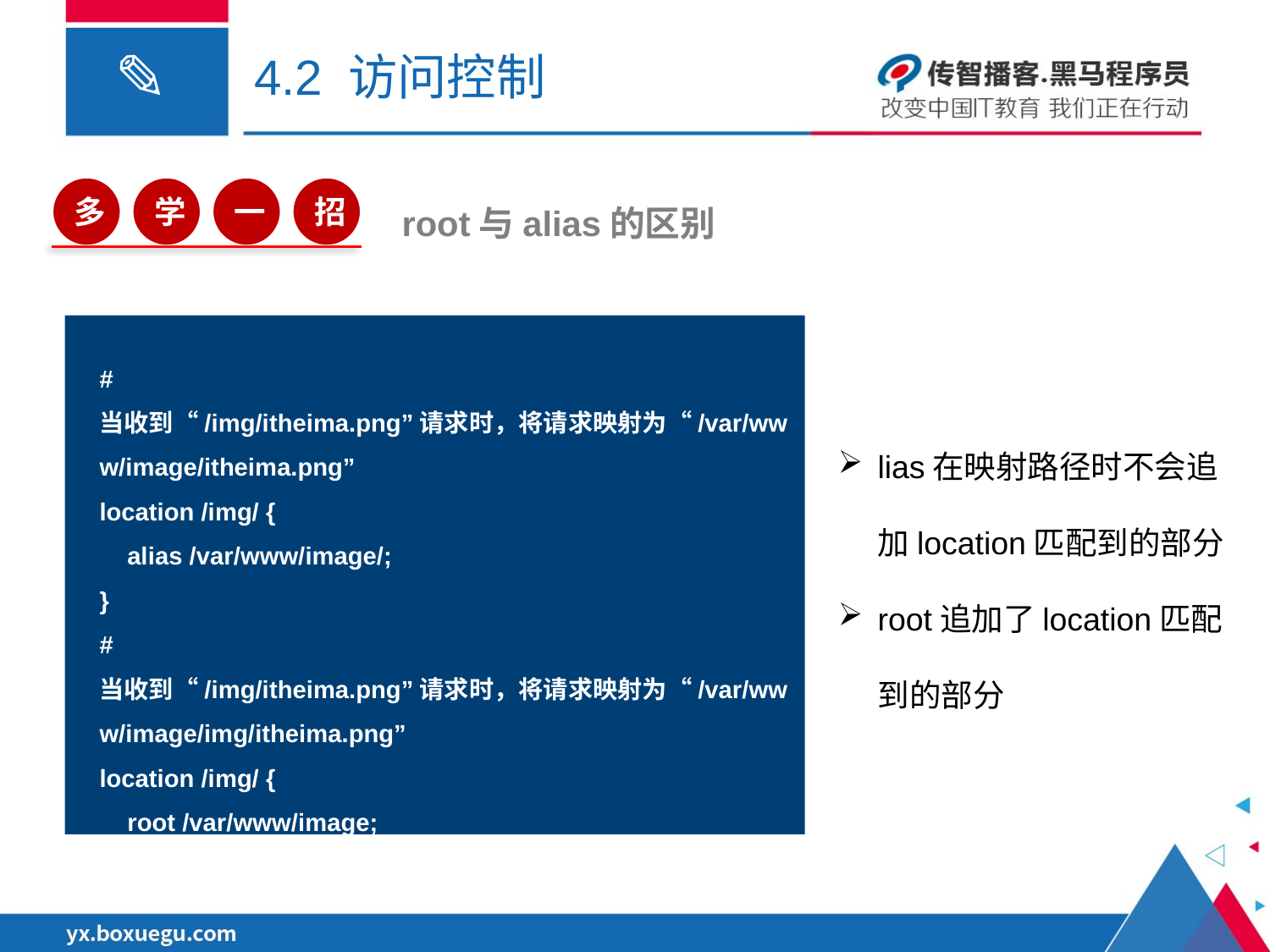

# 4.2 访问控制
多
学
一
招
root与alias的区别

# 当收到“/img/itheima.png”请求时，将请求映射为“/var/www/image/itheima.png”
location /img/ {
    alias /var/www/image/;
}
# 当收到“/img/itheima.png”请求时，将请求映射为“/var/www/image/img/itheima.png”
location /img/ {
    root /var/www/image;
}
lias在映射路径时不会追加location匹配到的部分
root追加了location匹配到的部分